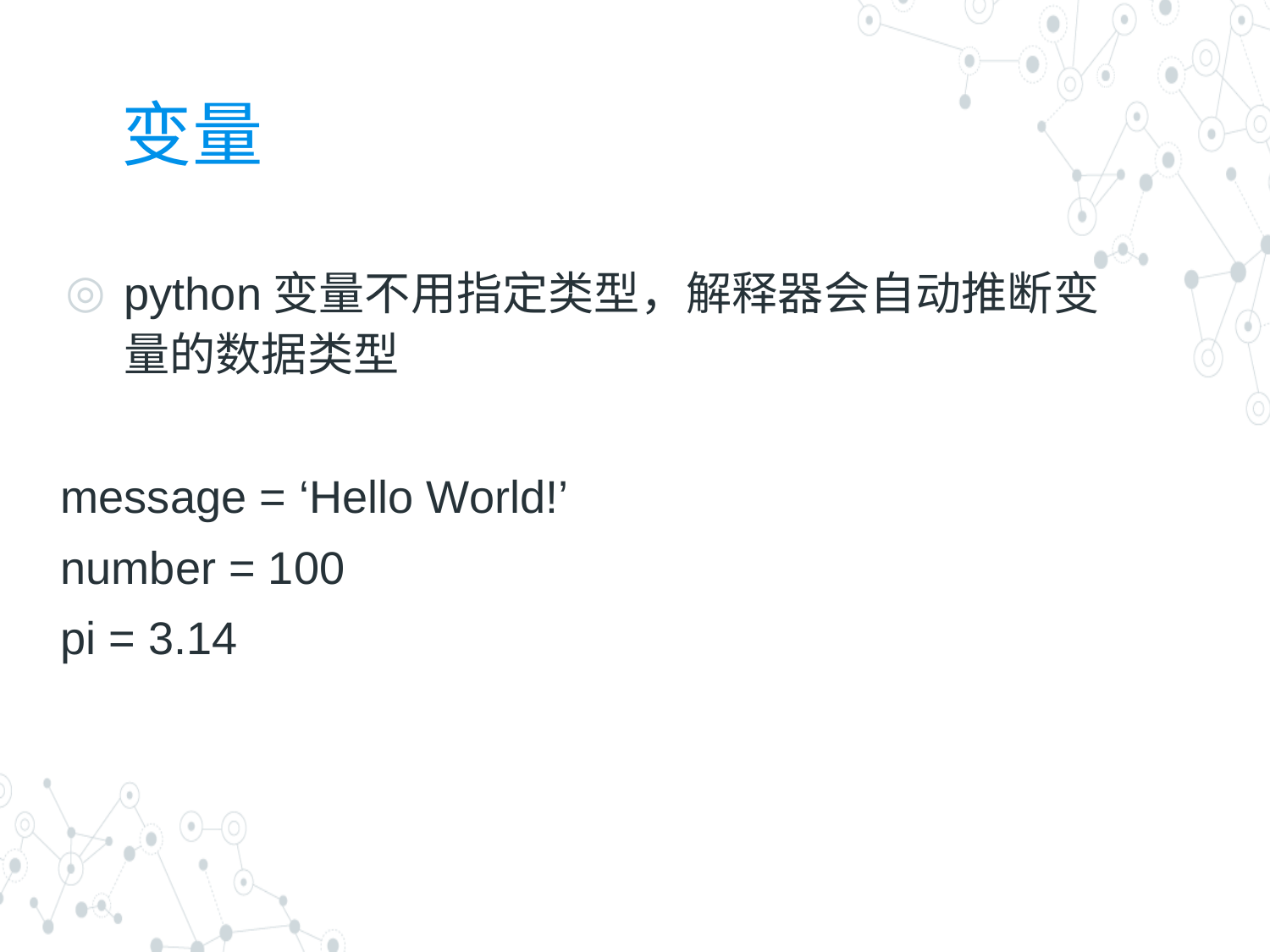

# 变量
python变量不用指定类型，解释器会自动推断变量的数据类型

message = ‘Hello World!’
number = 100
pi = 3.14